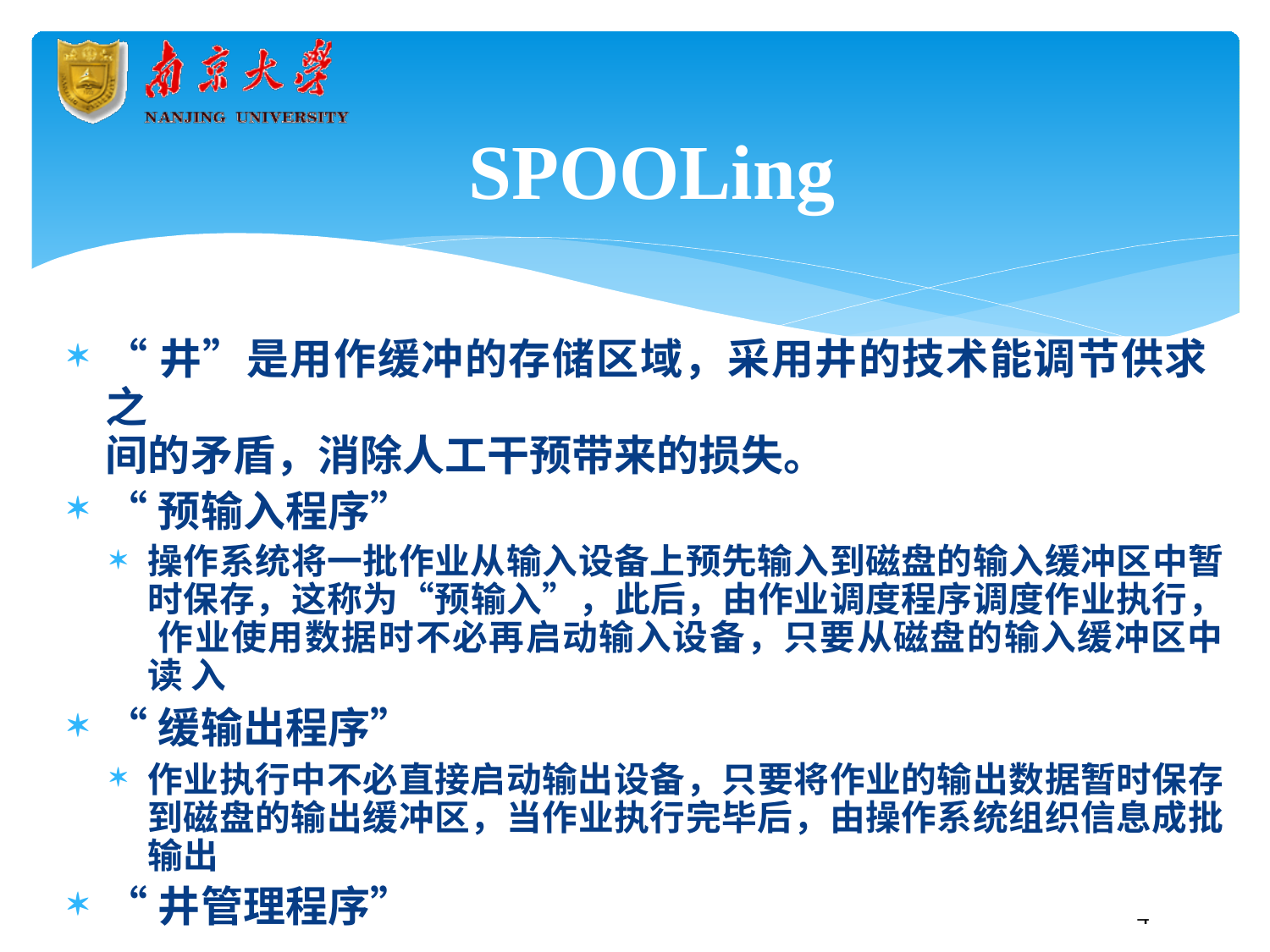

# SPOOLing
“井”是用作缓冲的存储区域，采用井的技术能调节供求之
间的矛盾，消除人工干预带来的损失。
“预输入程序”
操作系统将一批作业从输入设备上预先输入到磁盘的输入缓冲区中暂 时保存，这称为“预输入”，此后，由作业调度程序调度作业执行，  作业使用数据时不必再启动输入设备，只要从磁盘的输入缓冲区中读 入
“缓输出程序”
作业执行中不必直接启动输出设备，只要将作业的输出数据暂时保存 到磁盘的输出缓冲区，当作业执行完毕后，由操作系统组织信息成批 输出
“井管理程序”

64